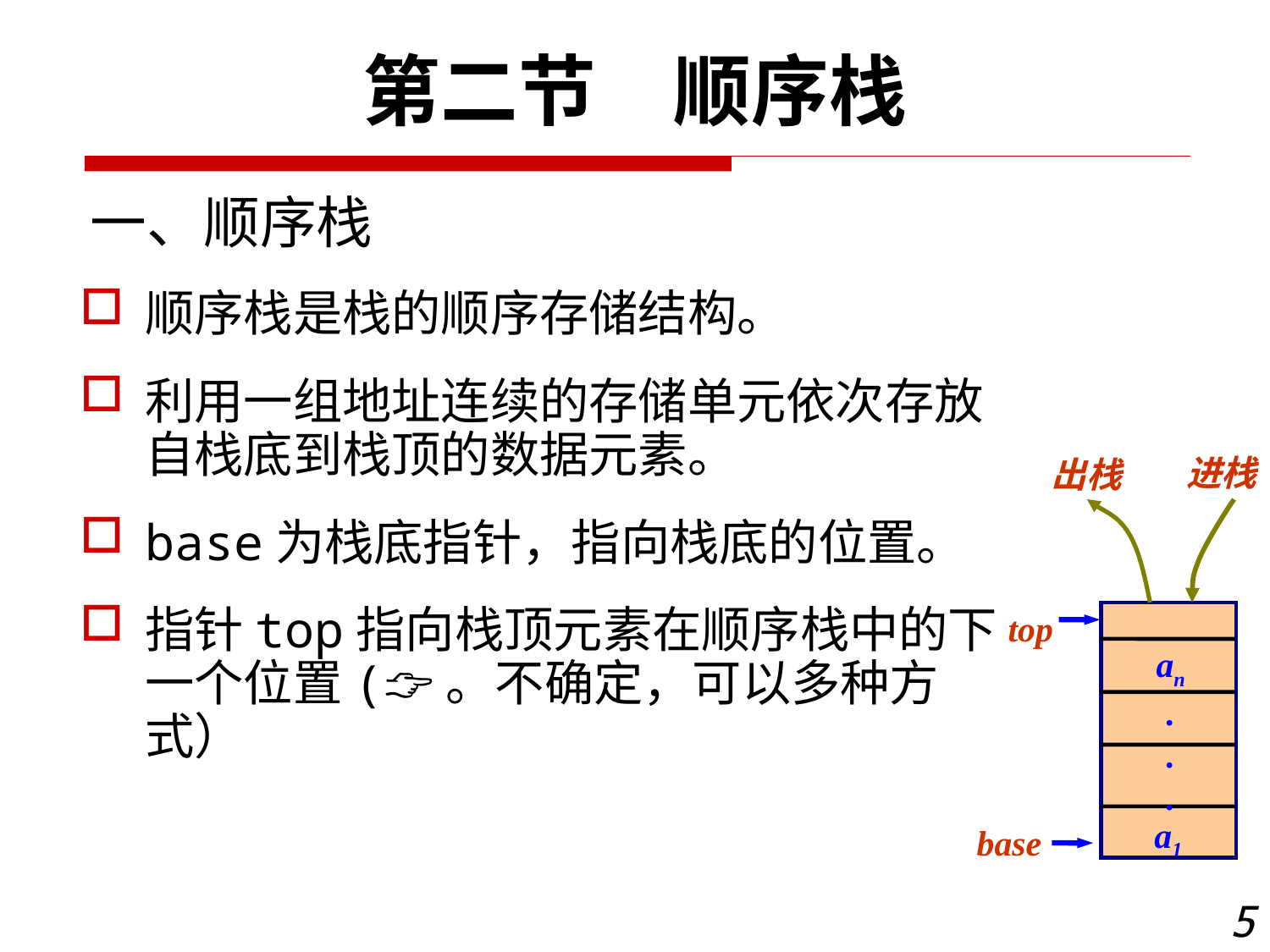

第二节　顺序栈
一、顺序栈
顺序栈是栈的顺序存储结构。
利用一组地址连续的存储单元依次存放自栈底到栈顶的数据元素。
base为栈底指针，指向栈底的位置。
指针top指向栈顶元素在顺序栈中的下一个位置(👉。不确定，可以多种方式）

进栈
  出栈

an
.
.
.

top

a1
base

5